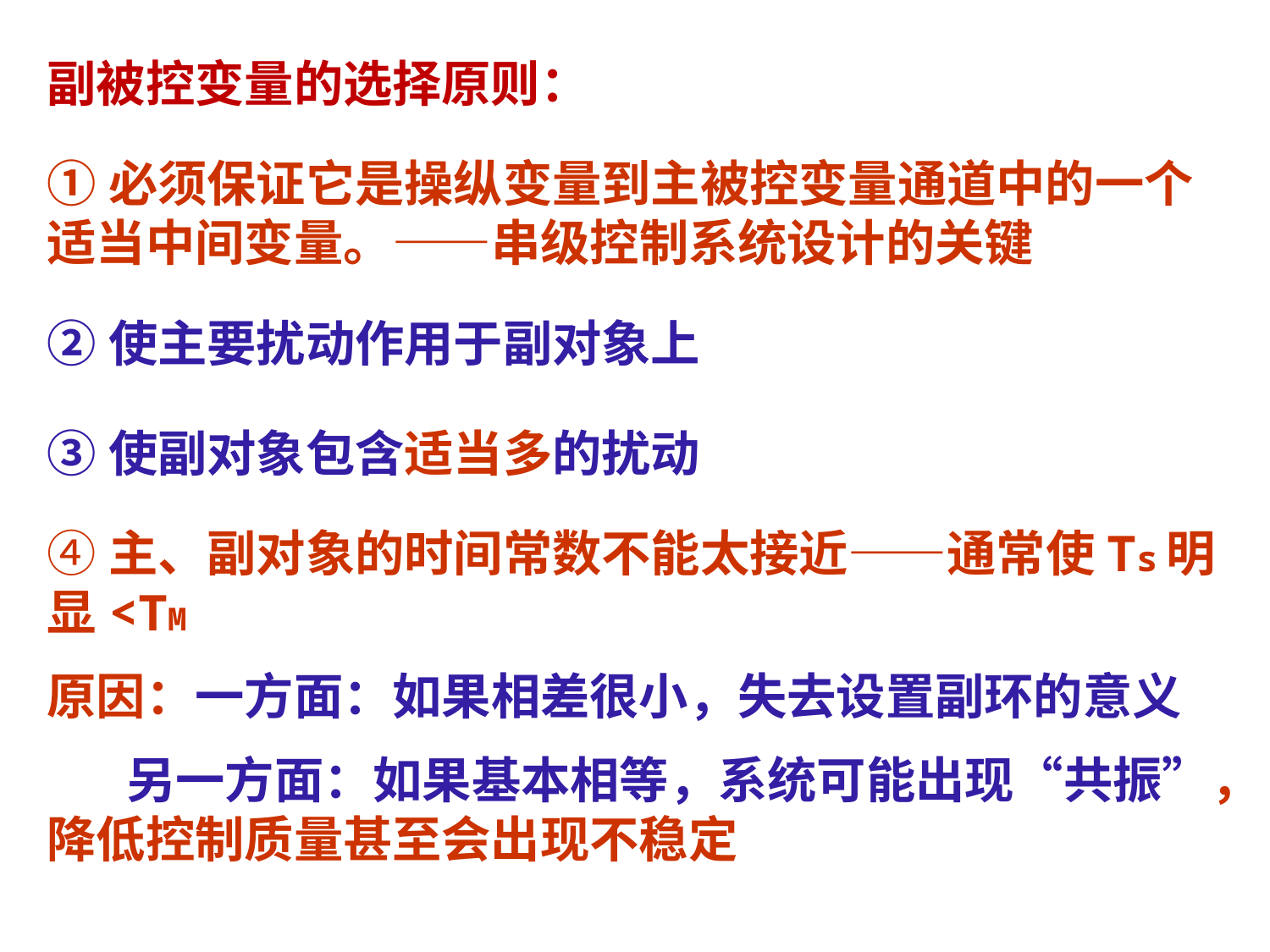

副被控变量的选择原则：
①必须保证它是操纵变量到主被控变量通道中的一个适当中间变量。——串级控制系统设计的关键
②使主要扰动作用于副对象上
③使副对象包含适当多的扰动
④主、副对象的时间常数不能太接近——通常使Ts明显<TM
原因：一方面：如果相差很小，失去设置副环的意义
      另一方面：如果基本相等，系统可能出现“共振”，降低控制质量甚至会出现不稳定